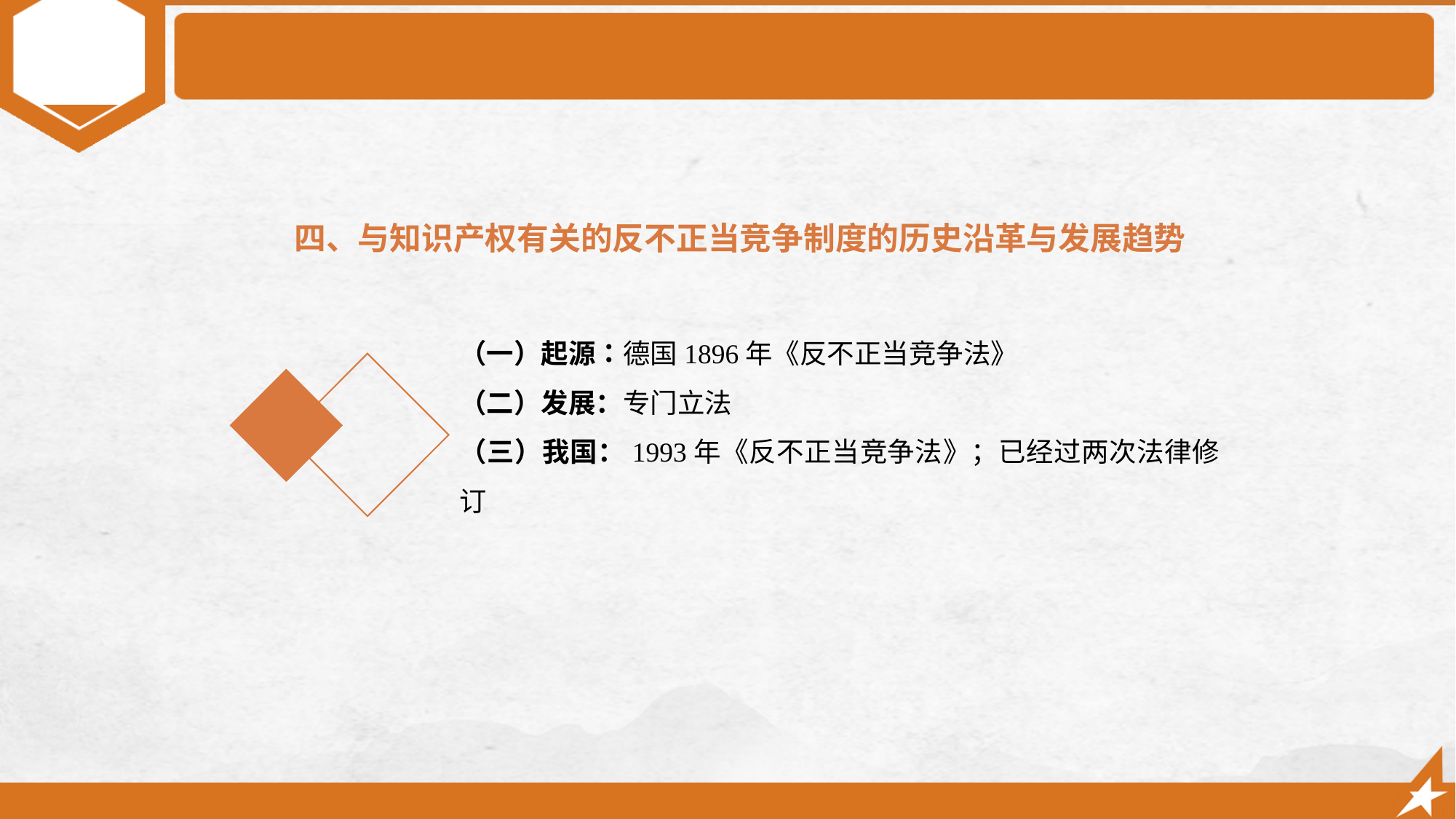

四、与知识产权有关的反不正当竞争制度的历史沿革与发展趋势
（一）起源：德国1896年《反不正当竞争法》
（二）发展：专门立法
（三）我国：1993年《反不正当竞争法》；已经过两次法律修订